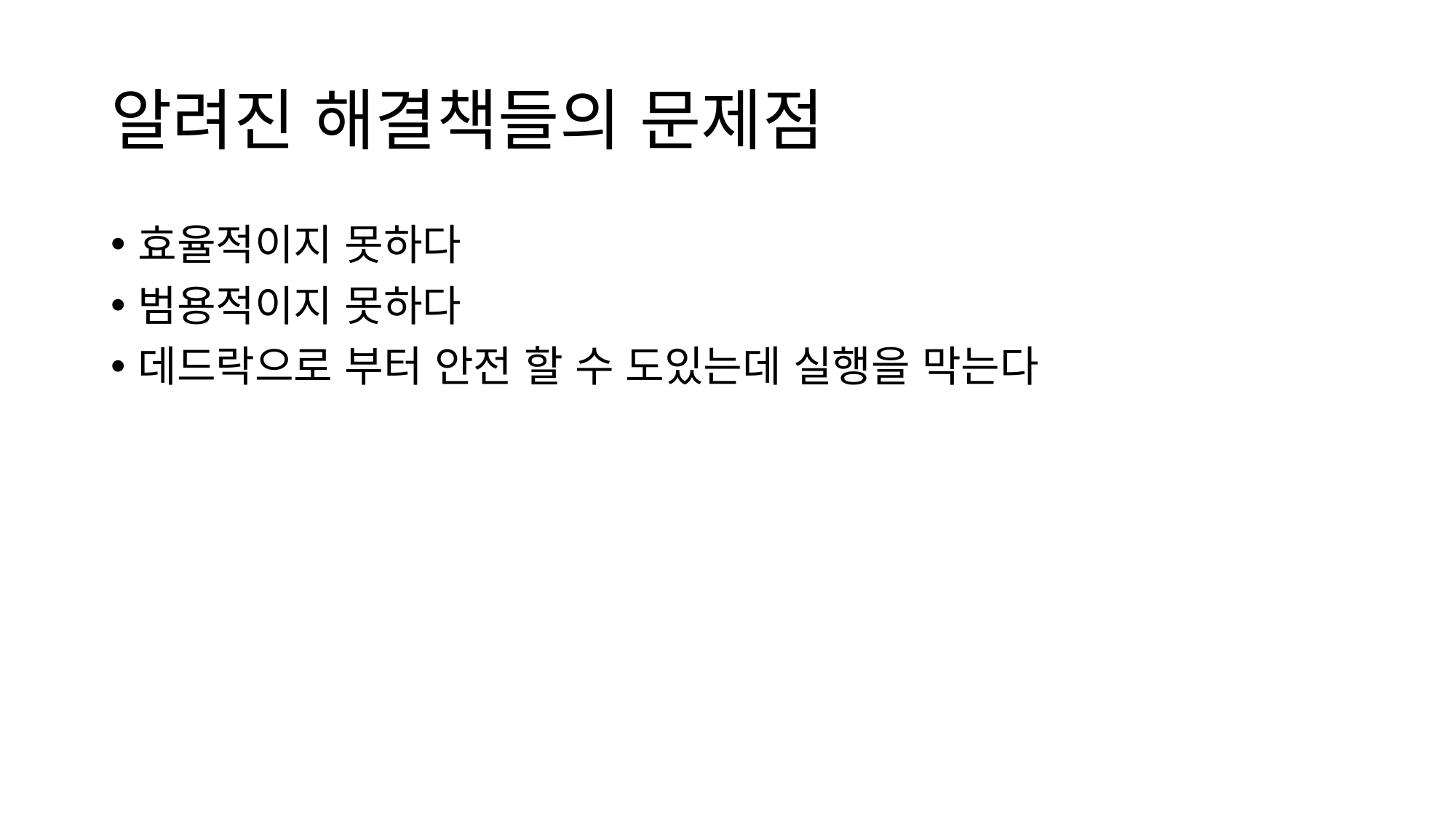

# 알려진 해결책들의 문제점
효율적이지 못하다
범용적이지 못하다
데드락으로 부터 안전 할 수 도있는데 실행을 막는다